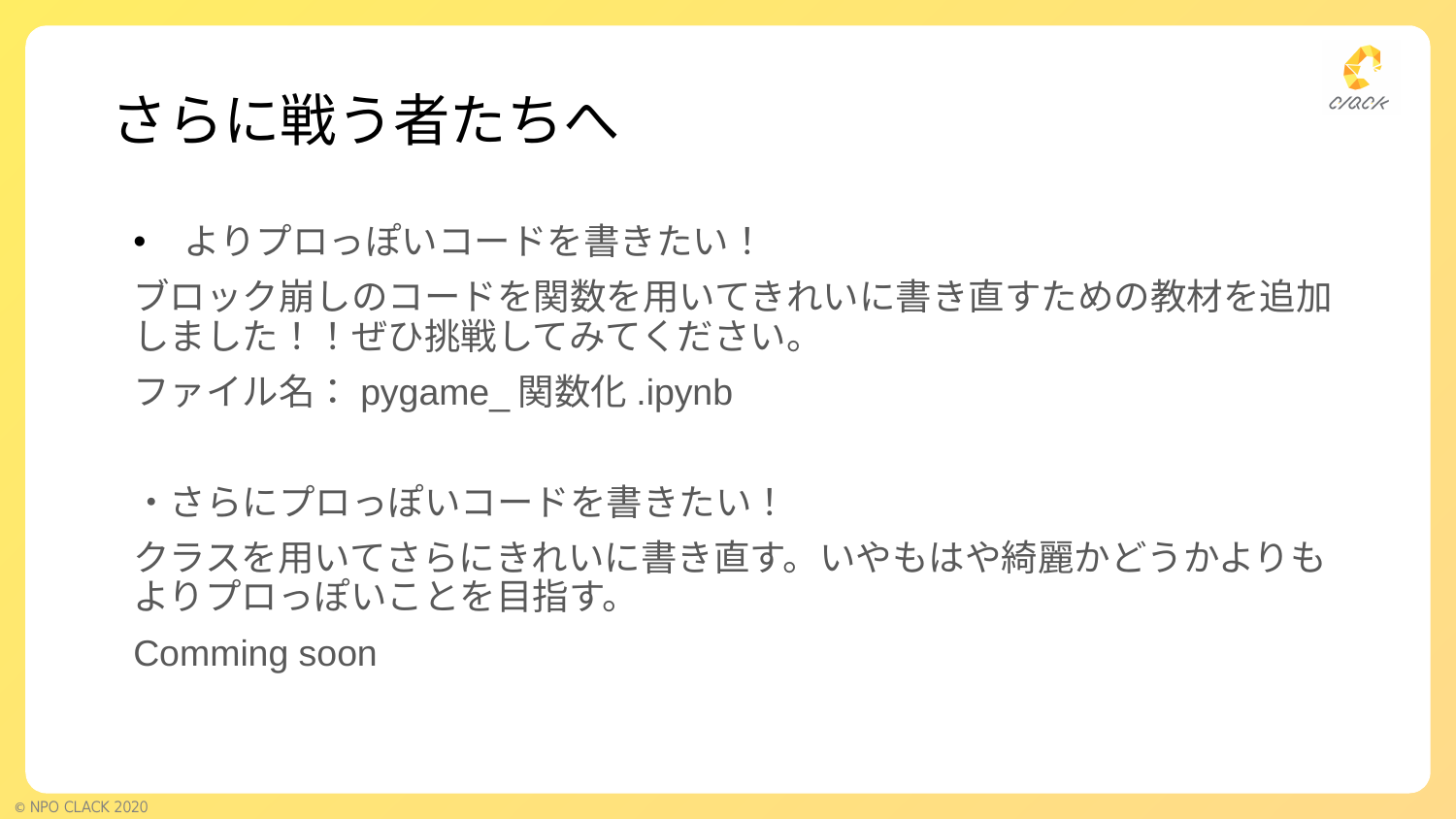

# さらに戦う者たちへ
よりプロっぽいコードを書きたい！
ブロック崩しのコードを関数を用いてきれいに書き直すための教材を追加しました！！ぜひ挑戦してみてください。
ファイル名：pygame_関数化.ipynb

・さらにプロっぽいコードを書きたい！
クラスを用いてさらにきれいに書き直す。いやもはや綺麗かどうかよりもよりプロっぽいことを目指す。
Comming soon